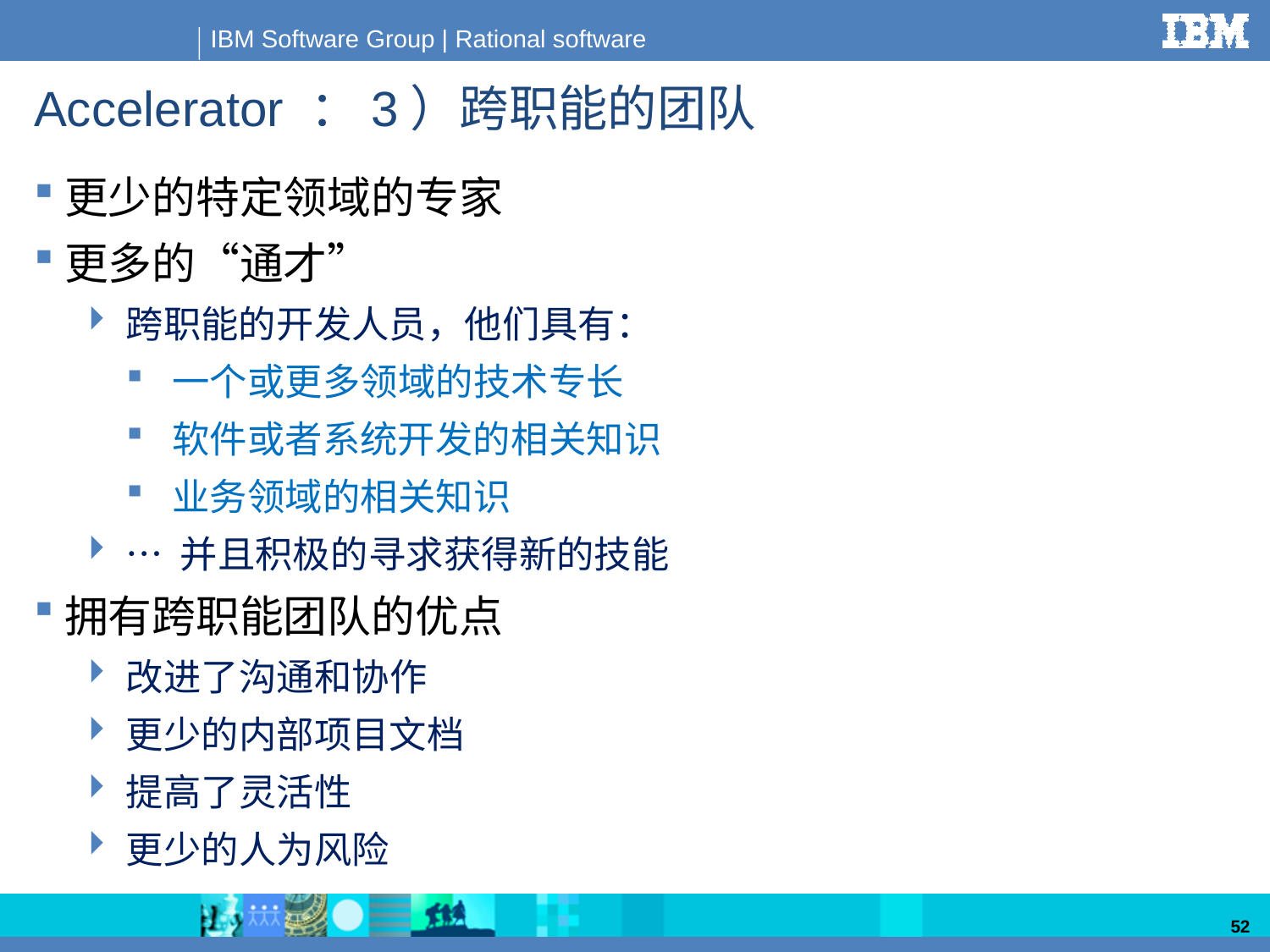

# Accelerator ：3）跨职能的团队
更少的特定领域的专家
更多的“通才”
跨职能的开发人员，他们具有：
一个或更多领域的技术专长
软件或者系统开发的相关知识
业务领域的相关知识
… 并且积极的寻求获得新的技能
拥有跨职能团队的优点
改进了沟通和协作
更少的内部项目文档
提高了灵活性
更少的人为风险
52